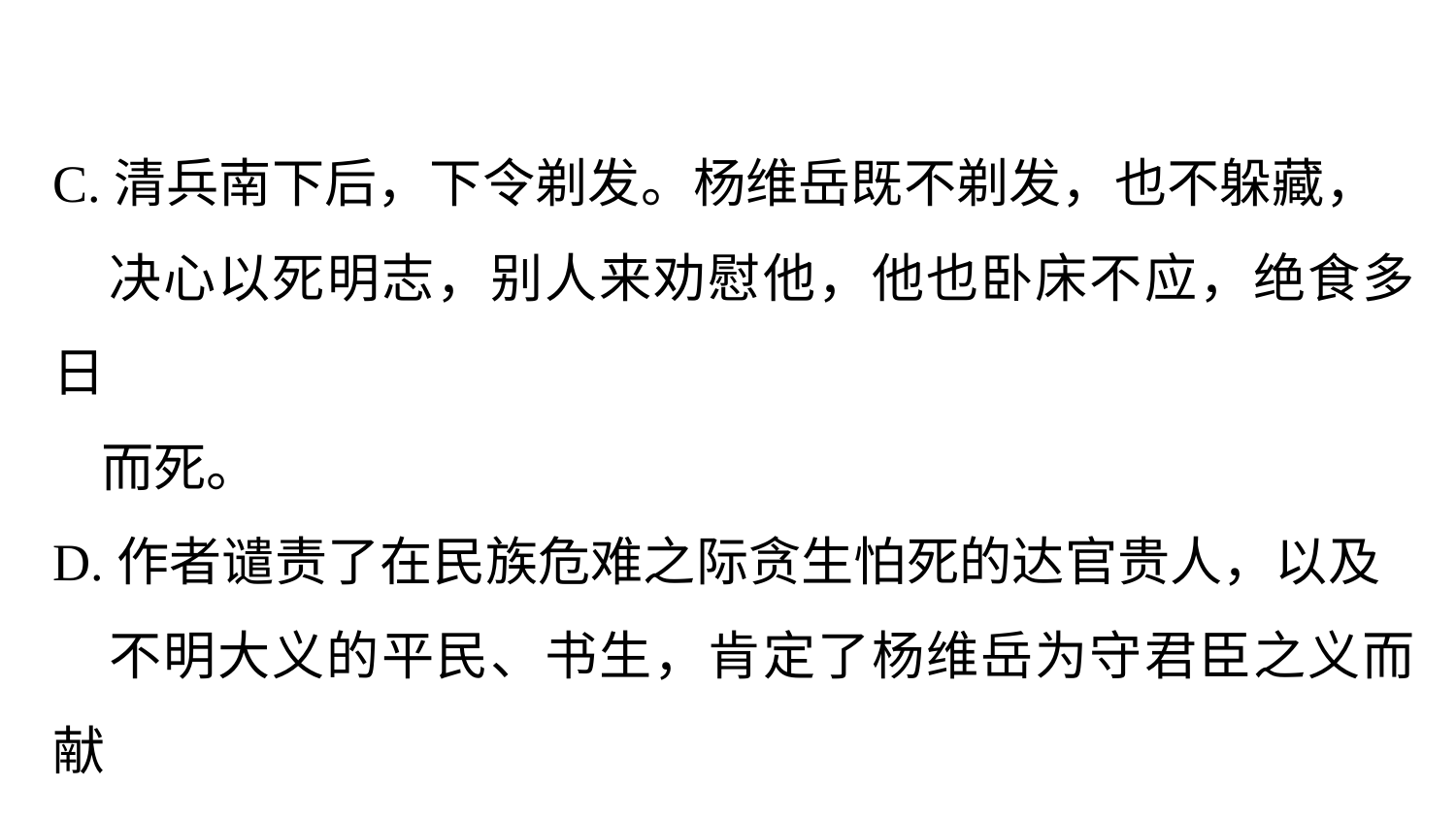

C.清兵南下后，下令剃发。杨维岳既不剃发，也不躲藏，
   决心以死明志，别人来劝慰他，他也卧床不应，绝食多日
   而死。
D.作者谴责了在民族危难之际贪生怕死的达官贵人，以及
   不明大义的平民、书生，肯定了杨维岳为守君臣之义而献
   身的行为。